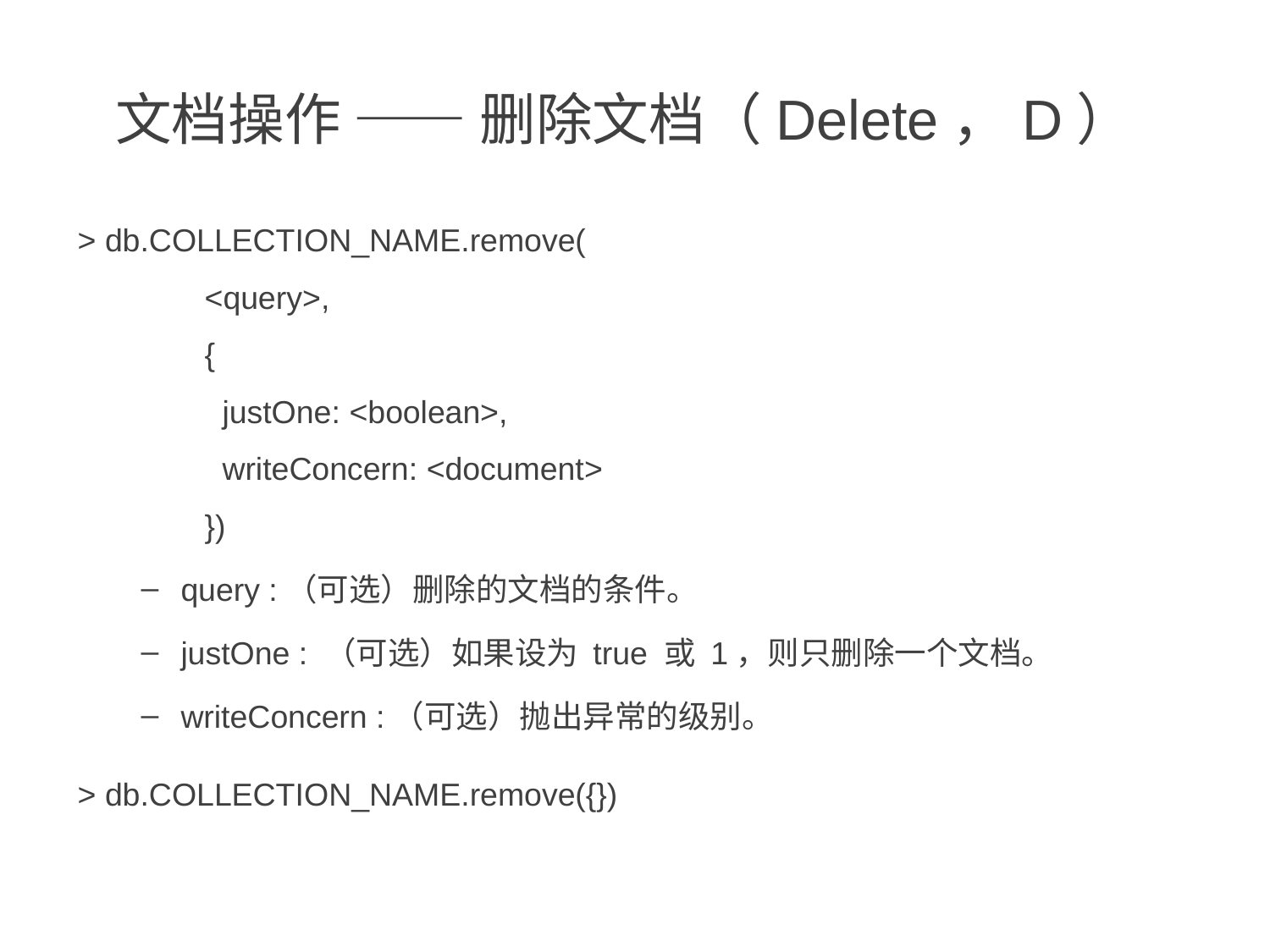

# 文档操作 —— 删除文档（Delete，D）
> db.COLLECTION_NAME.remove(
	<query>,
	{
	  justOne: <boolean>,
	  writeConcern: <document>
	})
query :（可选）删除的文档的条件。
justOne : （可选）如果设为 true 或 1，则只删除一个文档。
writeConcern :（可选）抛出异常的级别。
> db.COLLECTION_NAME.remove({})